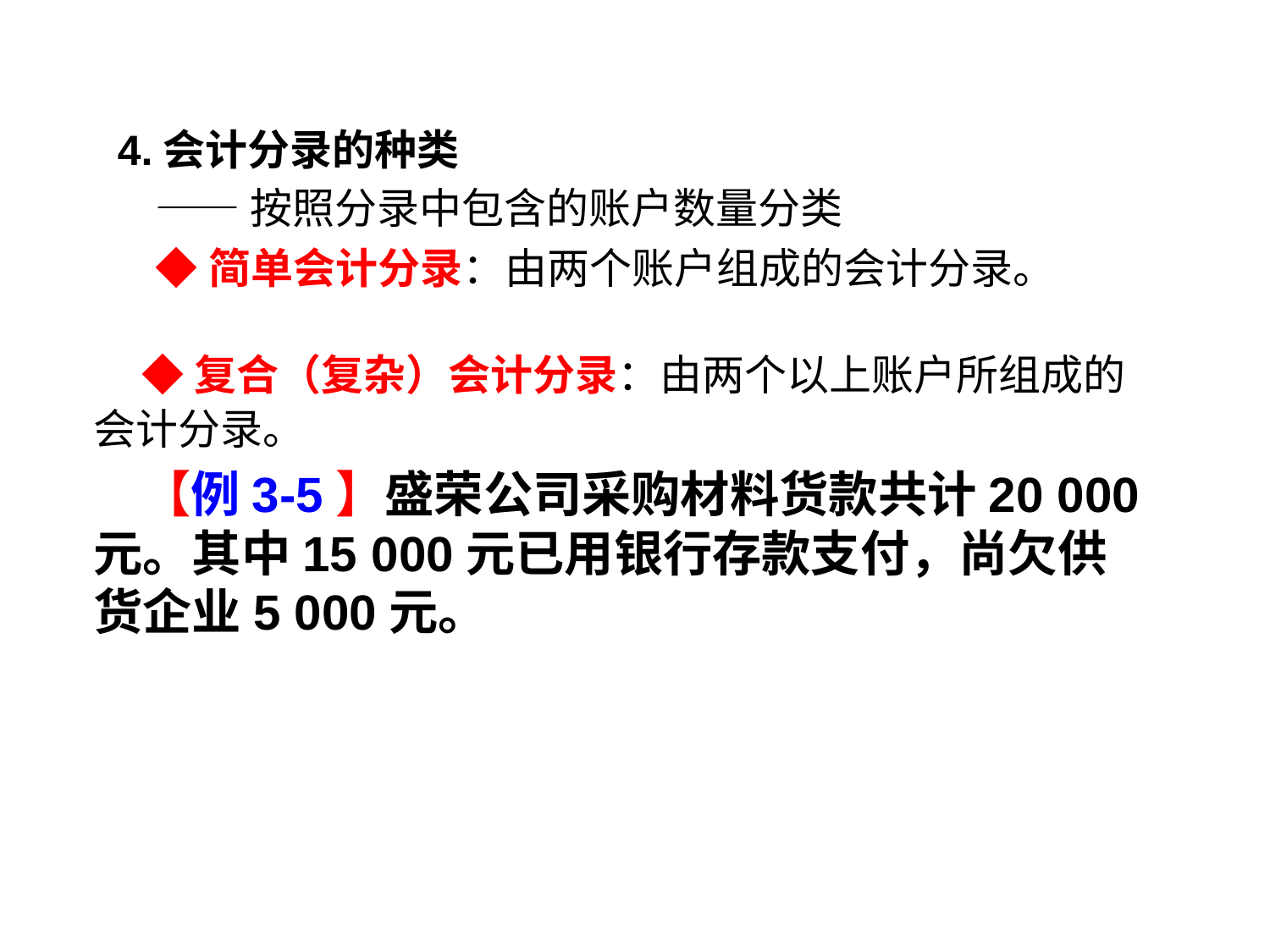

4.会计分录的种类
    ——按照分录中包含的账户数量分类
    ◆简单会计分录：由两个账户组成的会计分录。
    ◆复合（复杂）会计分录：由两个以上账户所组成的会计分录。
    【例3-5】盛荣公司采购材料货款共计20 000元。其中15 000元已用银行存款支付，尚欠供货企业5 000元。

40